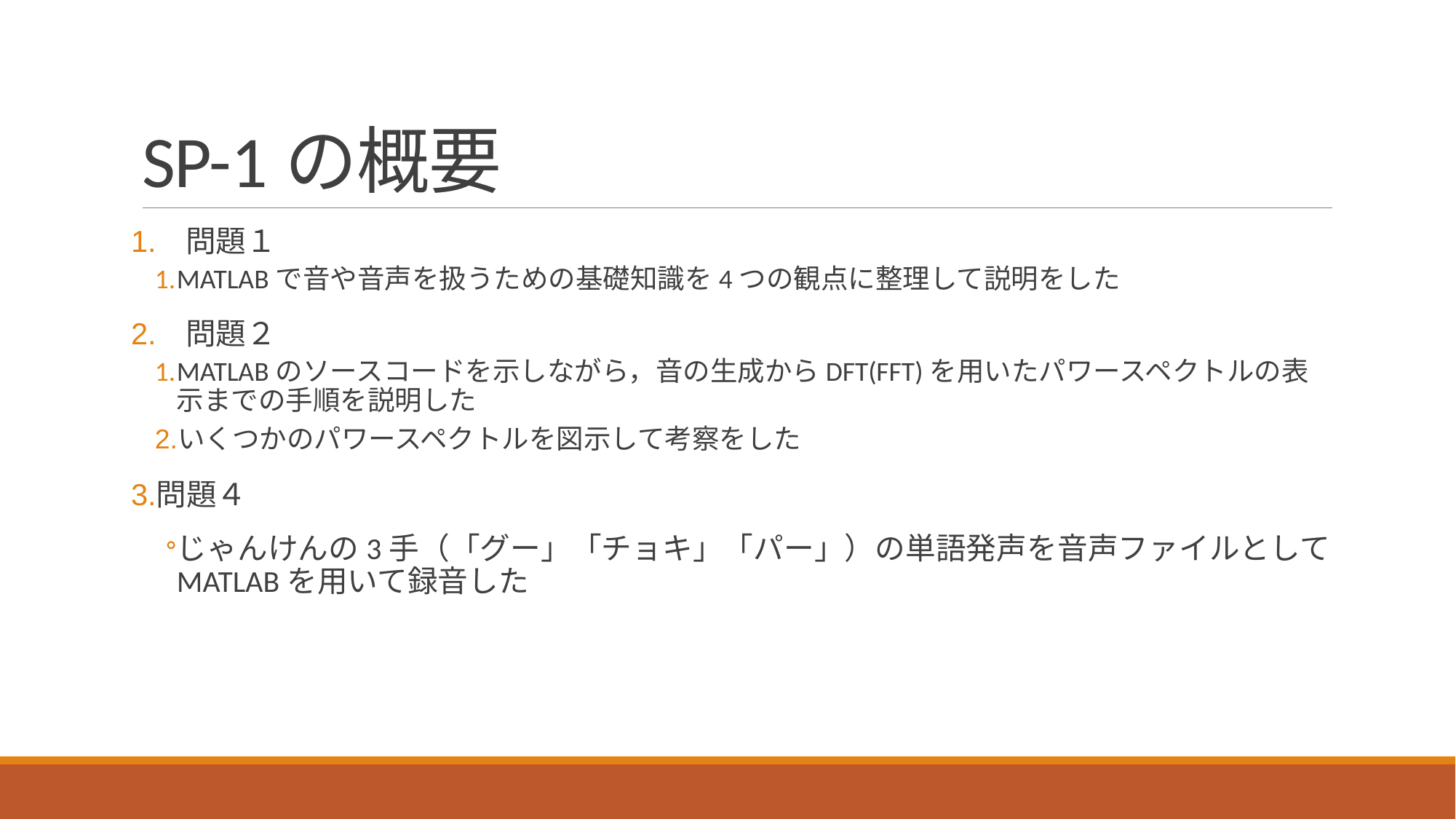

# SP-1の概要
問題１
MATLABで音や音声を扱うための基礎知識を4つの観点に整理して説明をした
問題２
MATLABのソースコードを示しながら，音の生成からDFT(FFT)を用いたパワースペクトルの表示までの手順を説明した
いくつかのパワースペクトルを図示して考察をした
問題４
じゃんけんの3手（「グー」「チョキ」「パー」）の単語発声を音声ファイルとしてMATLABを用いて録音した